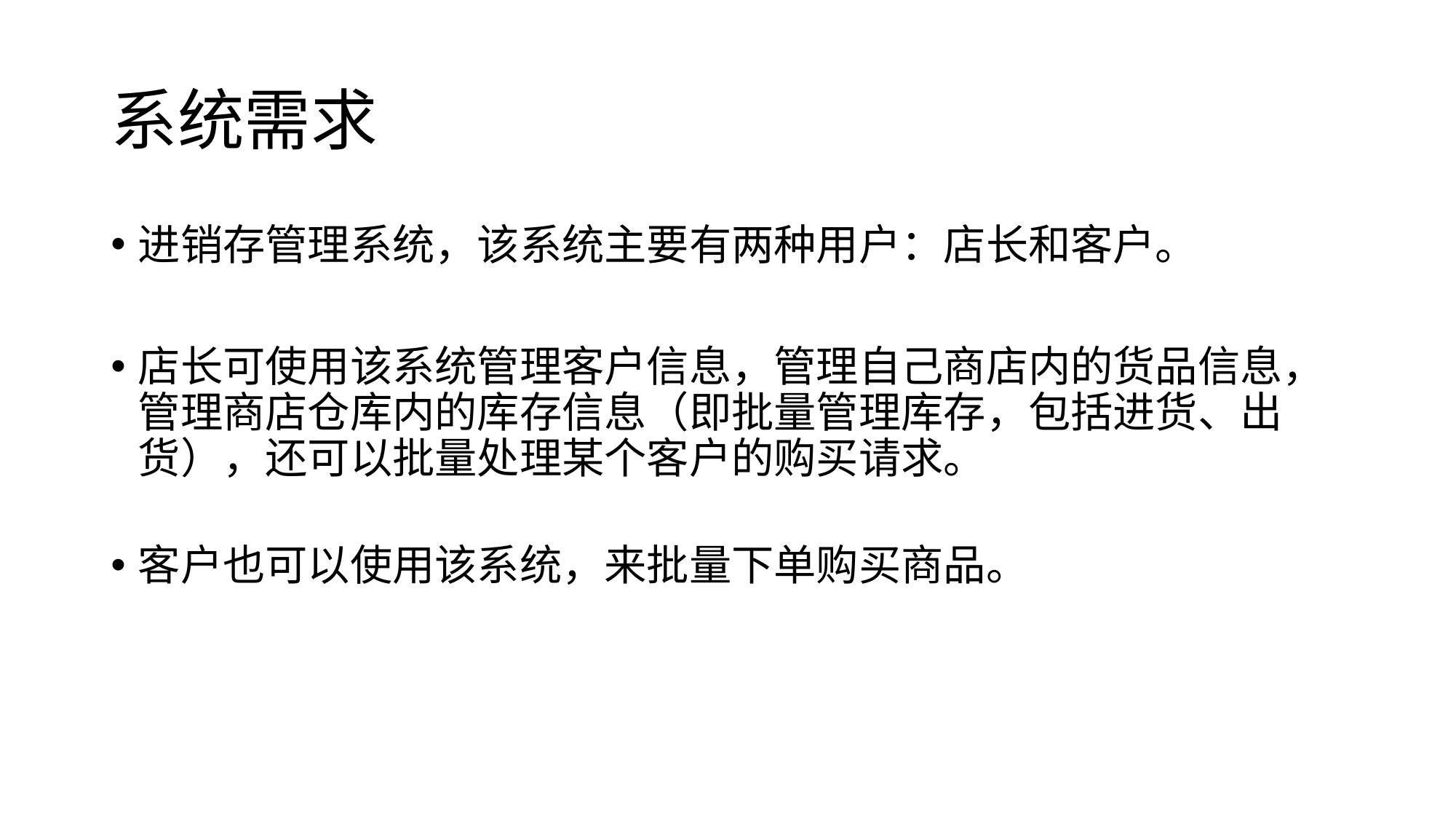

# 系统需求
进销存管理系统，该系统主要有两种用户：店长和客户。

店长可使用该系统管理客户信息，管理自己商店内的货品信息，管理商店仓库内的库存信息（即批量管理库存，包括进货、出货），还可以批量处理某个客户的购买请求。
客户也可以使用该系统，来批量下单购买商品。